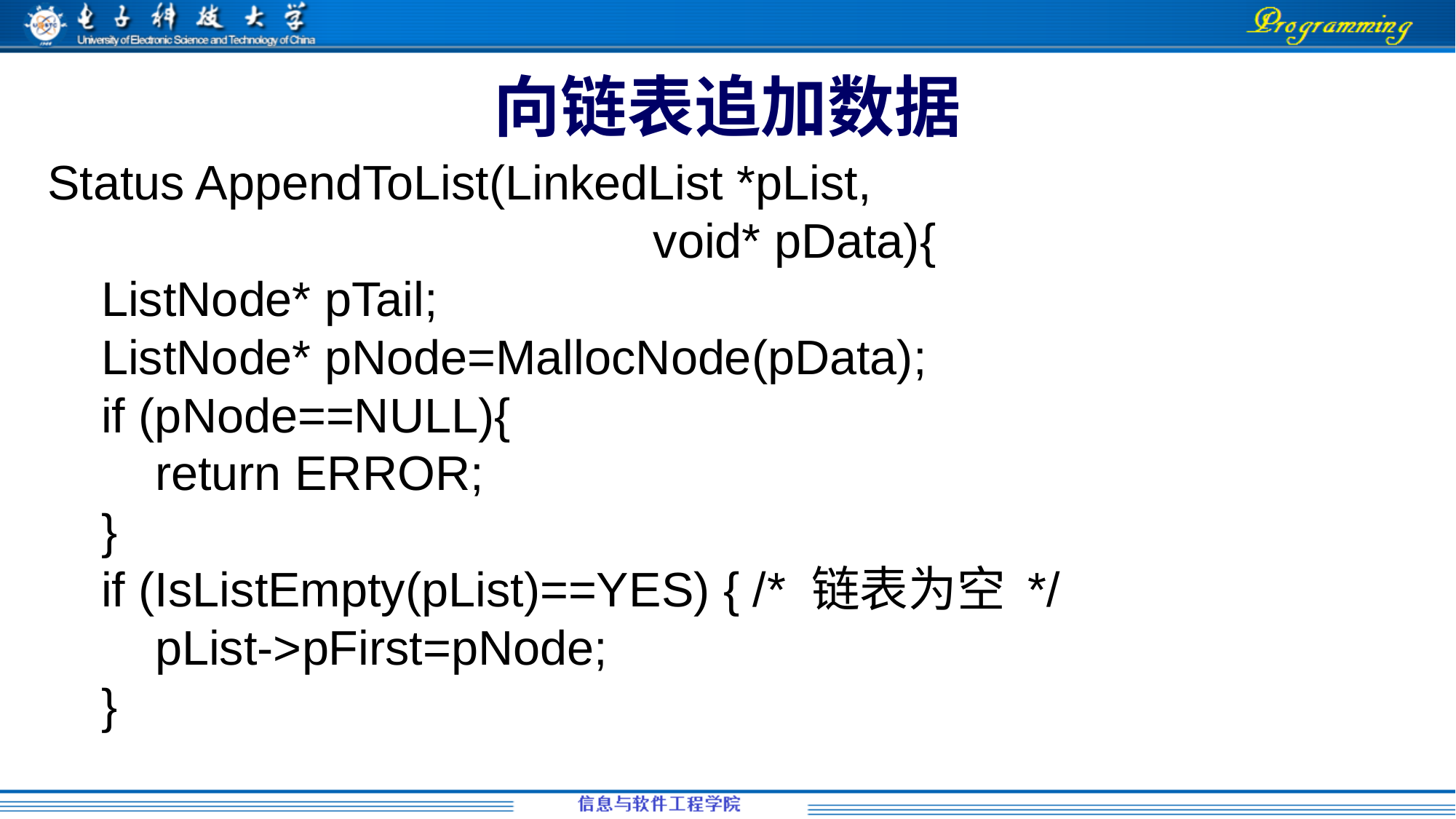

# 向链表追加数据
Status AppendToList(LinkedList *pList,
                                             void* pData){
    ListNode* pTail;
    ListNode* pNode=MallocNode(pData);
    if (pNode==NULL){
        return ERROR;
    }
    if (IsListEmpty(pList)==YES) { /* 链表为空 */
        pList->pFirst=pNode;
    }